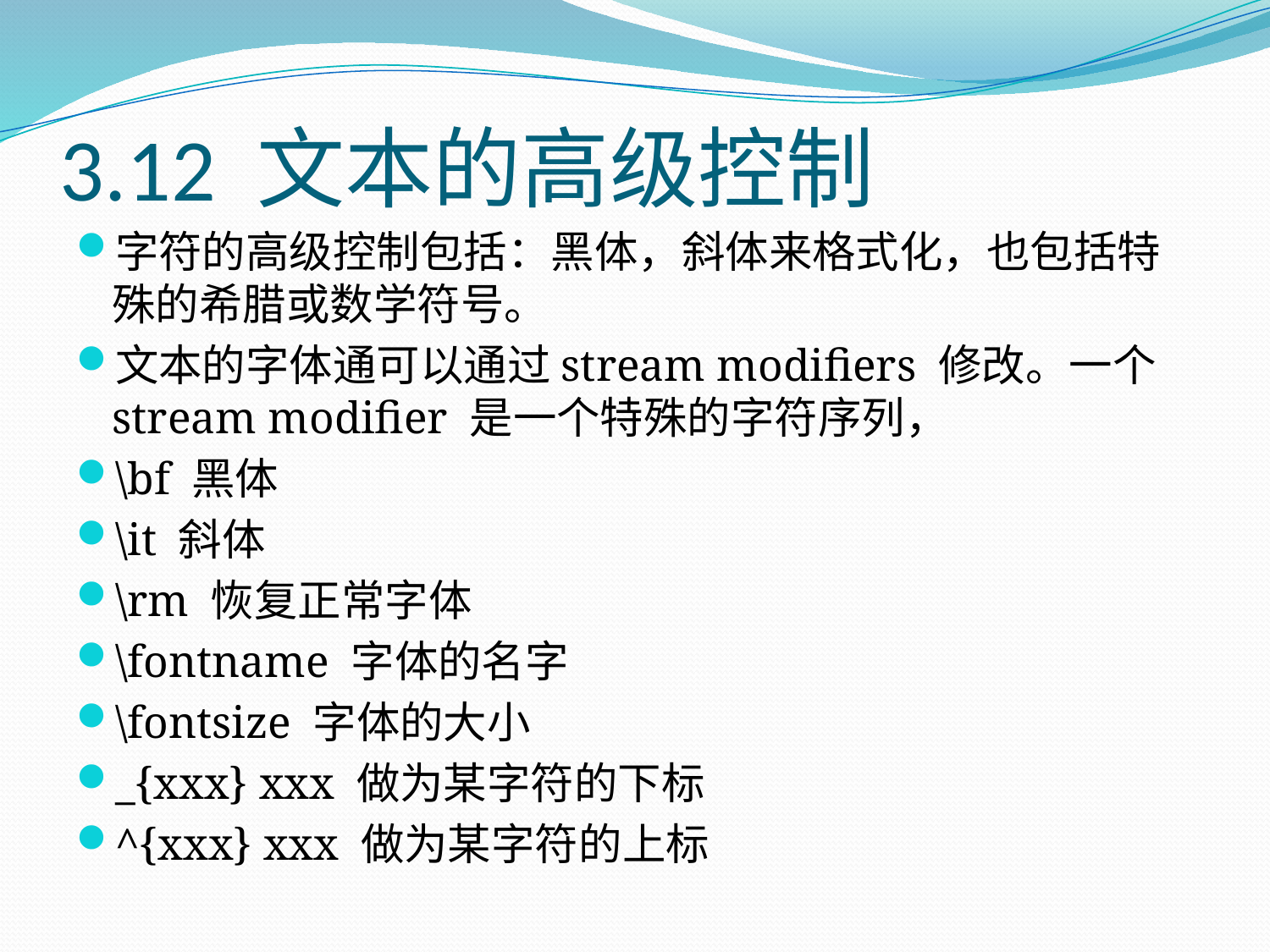

# 3.12 文本的高级控制
字符的高级控制包括：黑体，斜体来格式化，也包括特殊的希腊或数学符号。
文本的字体通可以通过stream modifiers 修改。一个stream modifier 是一个特殊的字符序列，
\bf 黑体
\it 斜体
\rm 恢复正常字体
\fontname 字体的名字
\fontsize 字体的大小
_{xxx} xxx 做为某字符的下标
^{xxx} xxx 做为某字符的上标